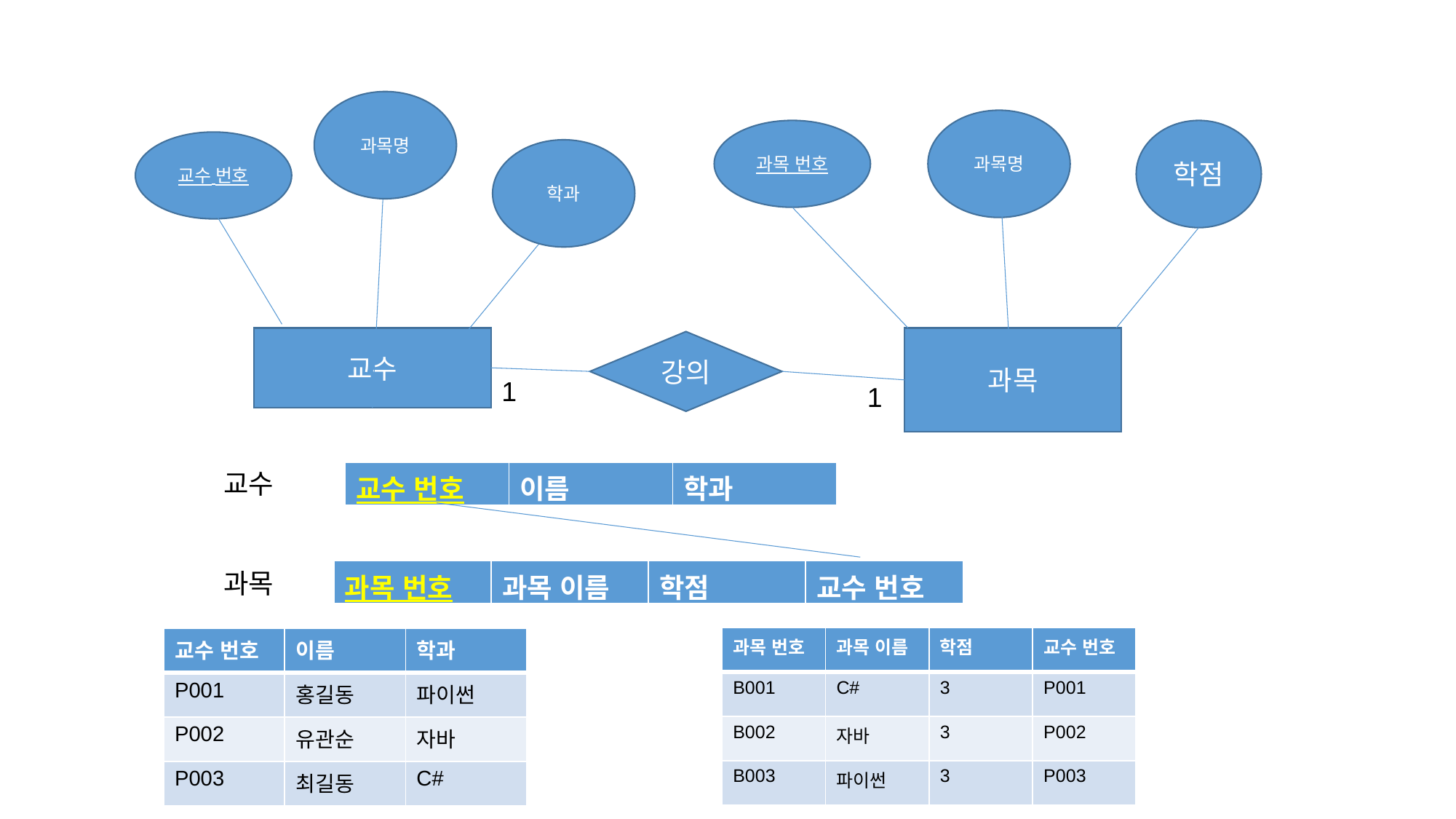

과목명
과목명
학점
과목 번호
교수 번호
학과
교수
과목
강의
1
1
  교수
| 교수 번호 | 이름 | 학과 |
| --- | --- | --- |
| 과목 번호 | 과목 이름 | 학점 | 교수 번호 |
| --- | --- | --- | --- |
  과목
| 과목 번호 | 과목 이름 | 학점 | 교수 번호 |
| --- | --- | --- | --- |
| B001 | C# | 3 | P001 |
| B002 | 자바 | 3 | P002 |
| B003 | 파이썬 | 3 | P003 |
| 교수 번호 | 이름 | 학과 |
| --- | --- | --- |
| P001 | 홍길동 | 파이썬 |
| P002 | 유관순 | 자바 |
| P003 | 최길동 | C# |